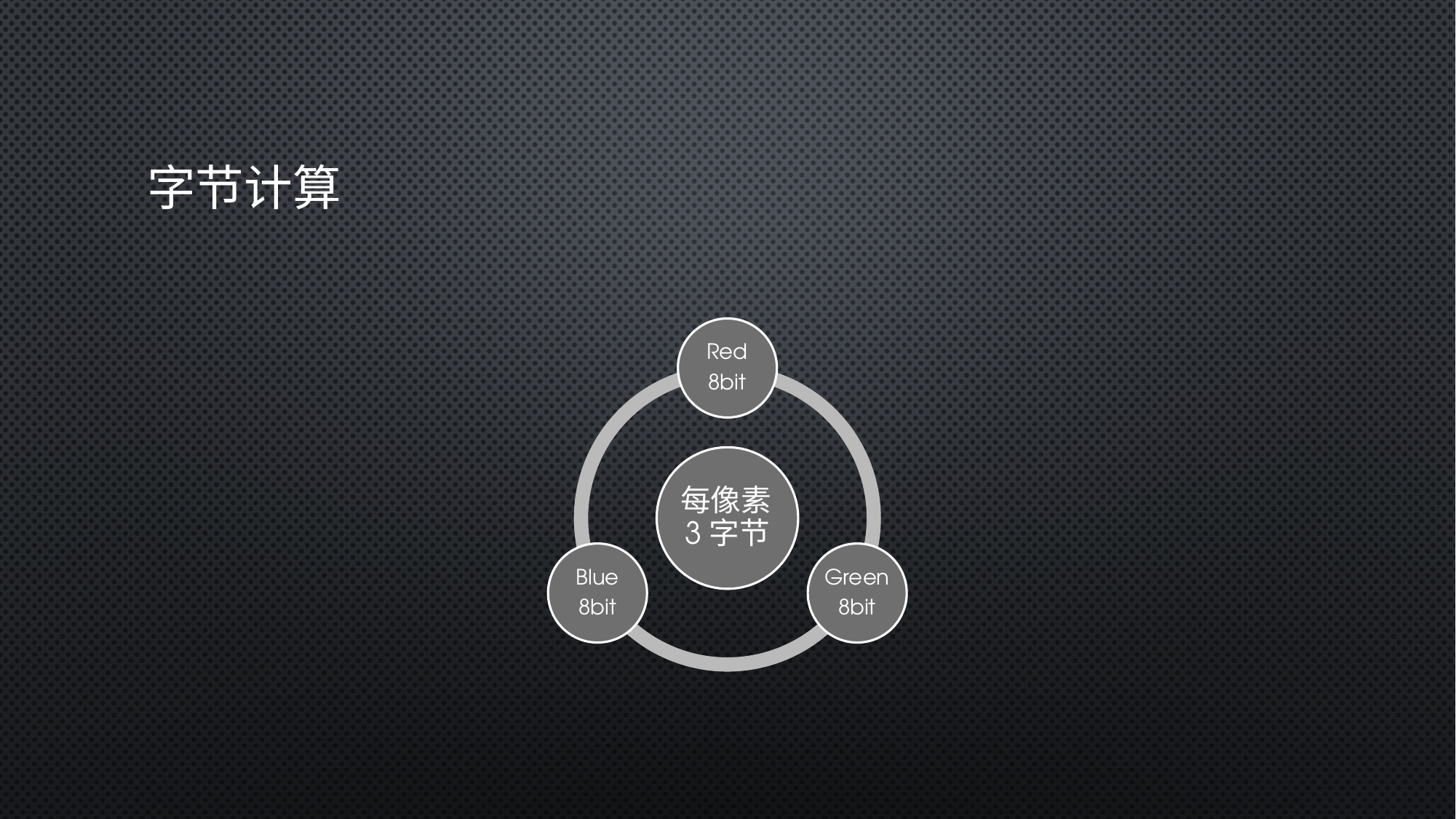

# 字节计算
每像素3字节
Red
8bit
Green
8bit
Blue
8bit